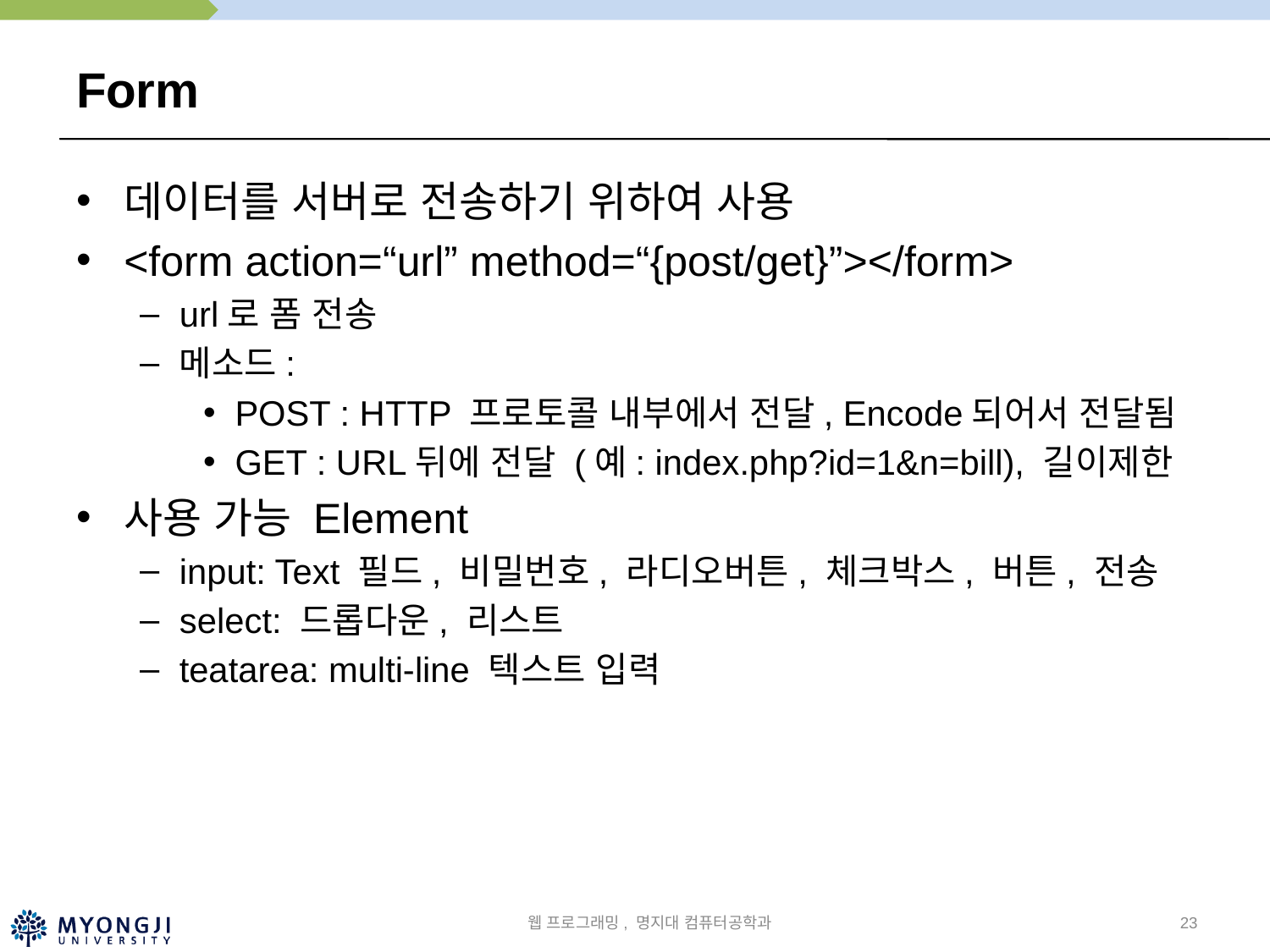

# Form
데이터를 서버로 전송하기 위하여 사용
<form action=“url” method=“{post/get}”></form>
url로 폼 전송
메소드:
POST : HTTP 프로토콜 내부에서 전달, Encode되어서 전달됨
GET : URL뒤에 전달 (예: index.php?id=1&n=bill), 길이제한
사용 가능 Element
input: Text 필드, 비밀번호, 라디오버튼, 체크박스, 버튼, 전송
select: 드롭다운, 리스트
teatarea: multi-line 텍스트 입력
웹 프로그래밍, 명지대 컴퓨터공학과
23